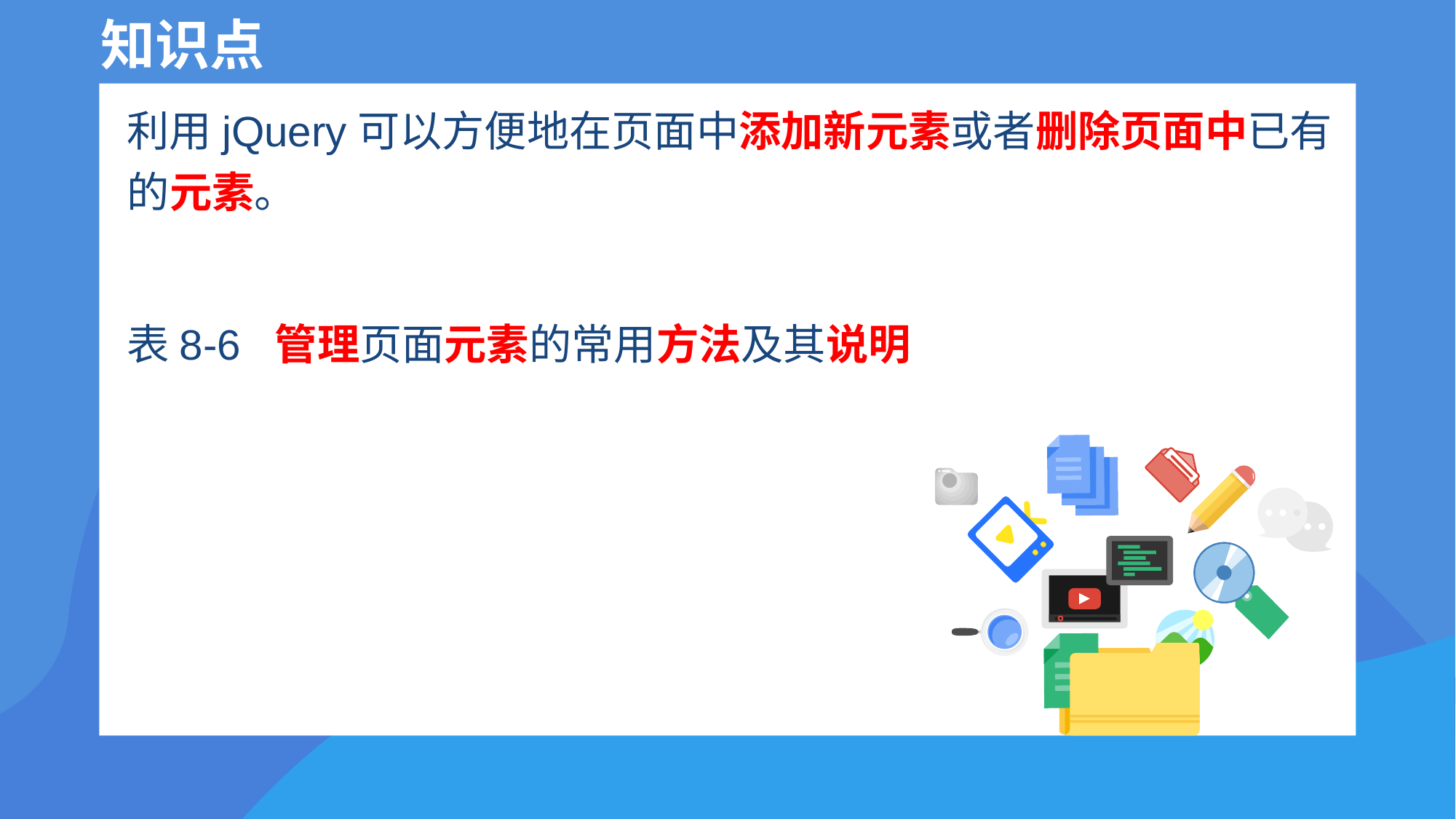

# 知识点
利用jQuery可以方便地在页面中添加新元素或者删除页面中已有的元素。

表8-6  管理页面元素的常用方法及其说明